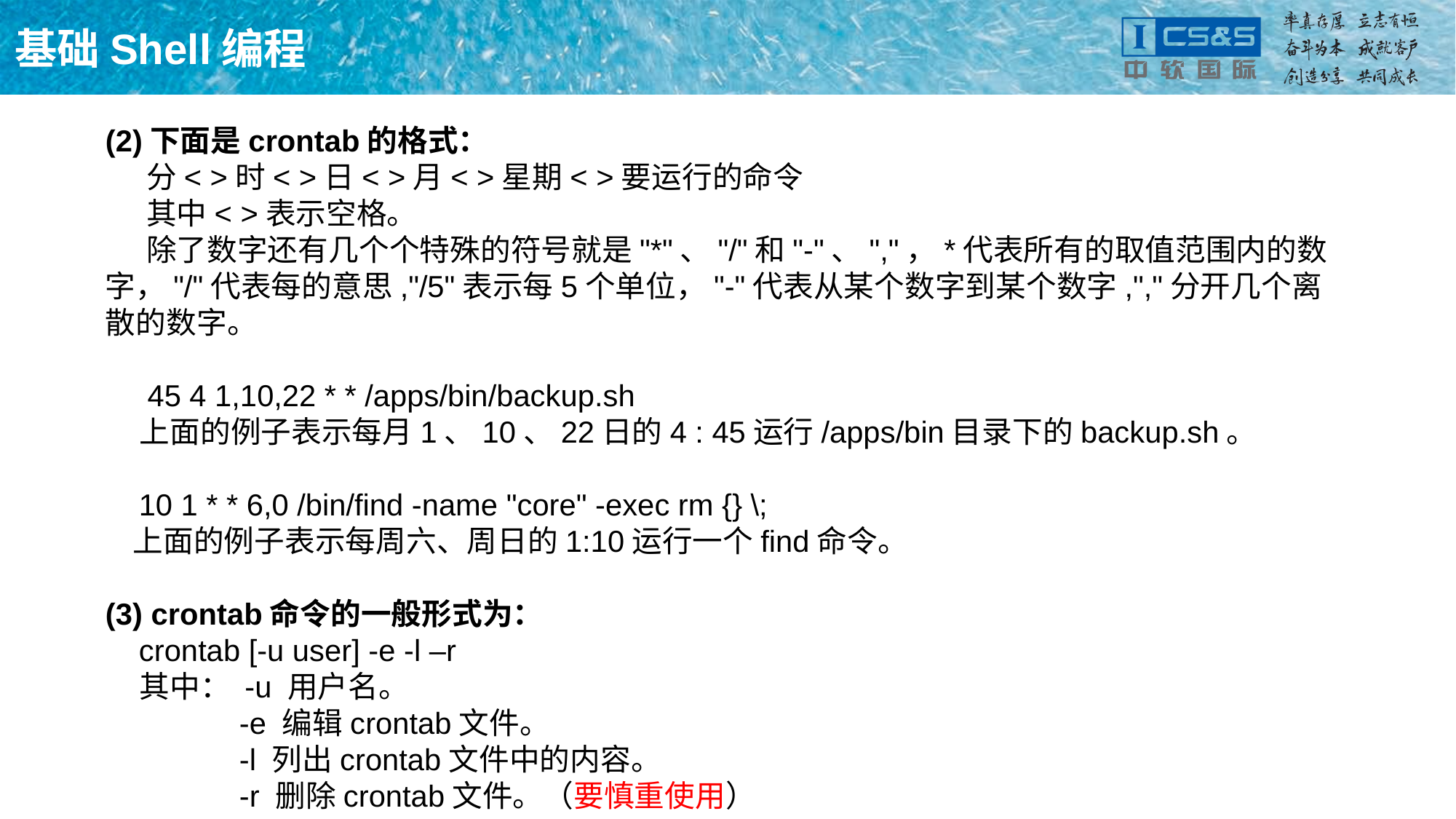

# 基础Shell编程
(2)下面是crontab的格式：
     分< >时< >日< >月< >星期< >要运行的命令
     其中< >表示空格。
     除了数字还有几个个特殊的符号就是"*"、"/"和"-"、","，*代表所有的取值范围内的数字，"/"代表每的意思,"/5"表示每5个单位，"-"代表从某个数字到某个数字,","分开几个离散的数字。

     45 4 1,10,22 * * /apps/bin/backup.sh
    上面的例子表示每月1、10、22日的4 : 45运行/apps/bin目录下的backup.sh。

    10 1 * * 6,0 /bin/find -name "core" -exec rm {} \;
   上面的例子表示每周六、周日的1:10运行一个find命令。

(3) crontab命令的一般形式为：
    crontab [-u user] -e -l –r
    其中： -u 用户名。
                -e 编辑crontab文件。
                -l 列出crontab文件中的内容。
                -r 删除crontab文件。（要慎重使用）
26